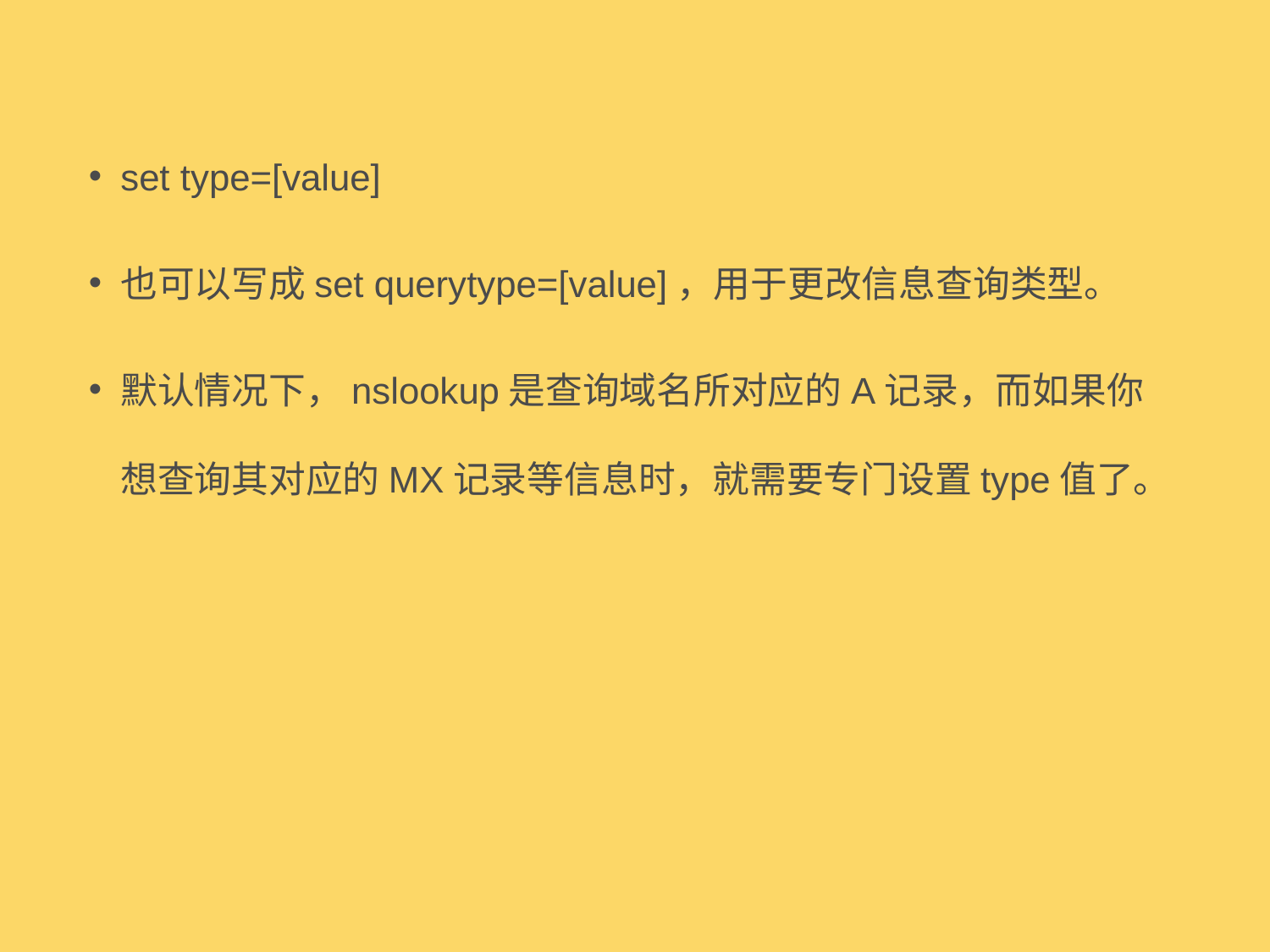

set type=[value]
也可以写成set querytype=[value]，用于更改信息查询类型。
默认情况下，nslookup是查询域名所对应的A记录，而如果你想查询其对应的MX记录等信息时，就需要专门设置type值了。